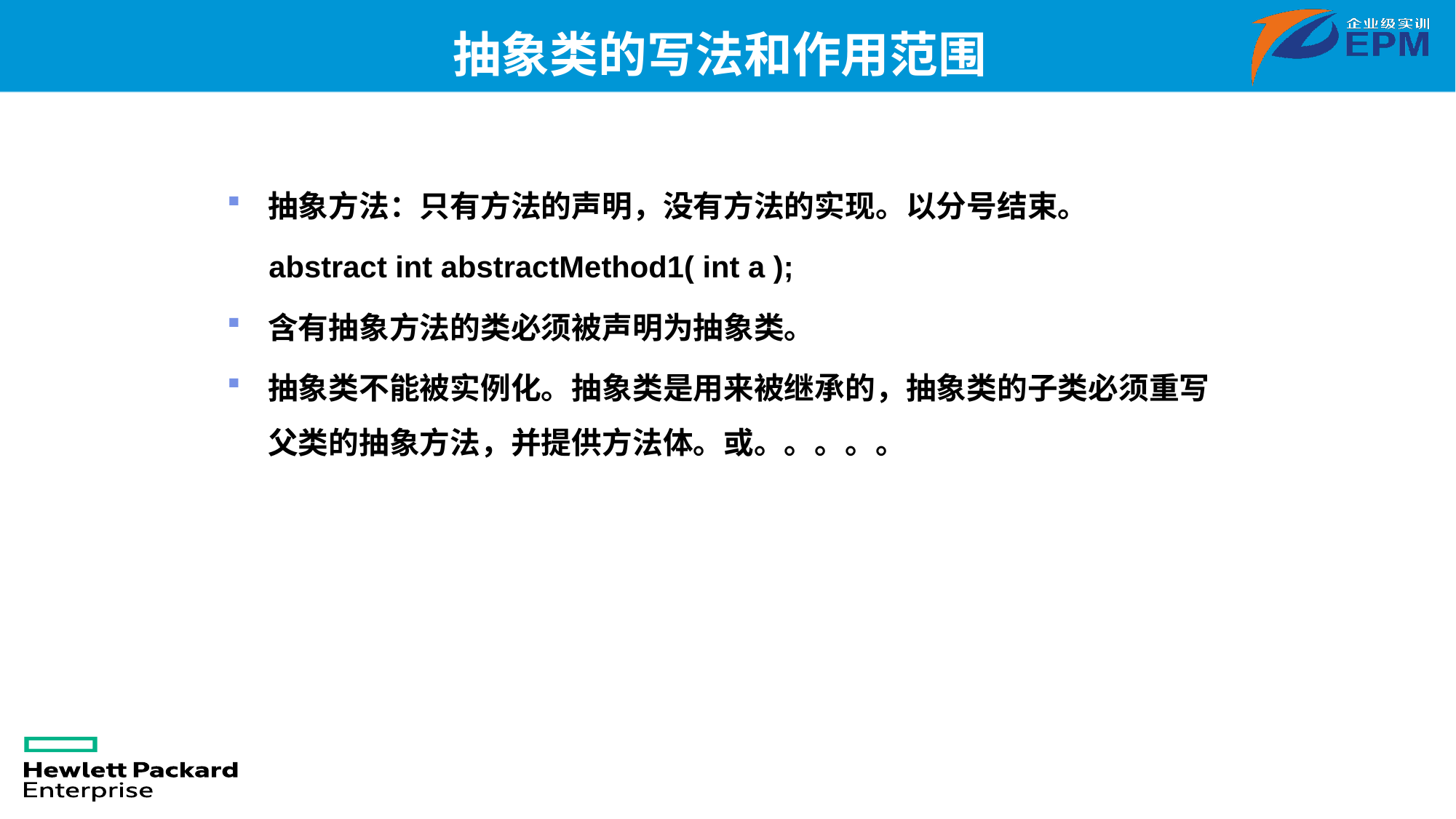

# 抽象类的写法和作用范围
抽象方法：只有方法的声明，没有方法的实现。以分号结束。
     abstract int abstractMethod1( int a );
含有抽象方法的类必须被声明为抽象类。
抽象类不能被实例化。抽象类是用来被继承的，抽象类的子类必须重写父类的抽象方法，并提供方法体。或。。。。。